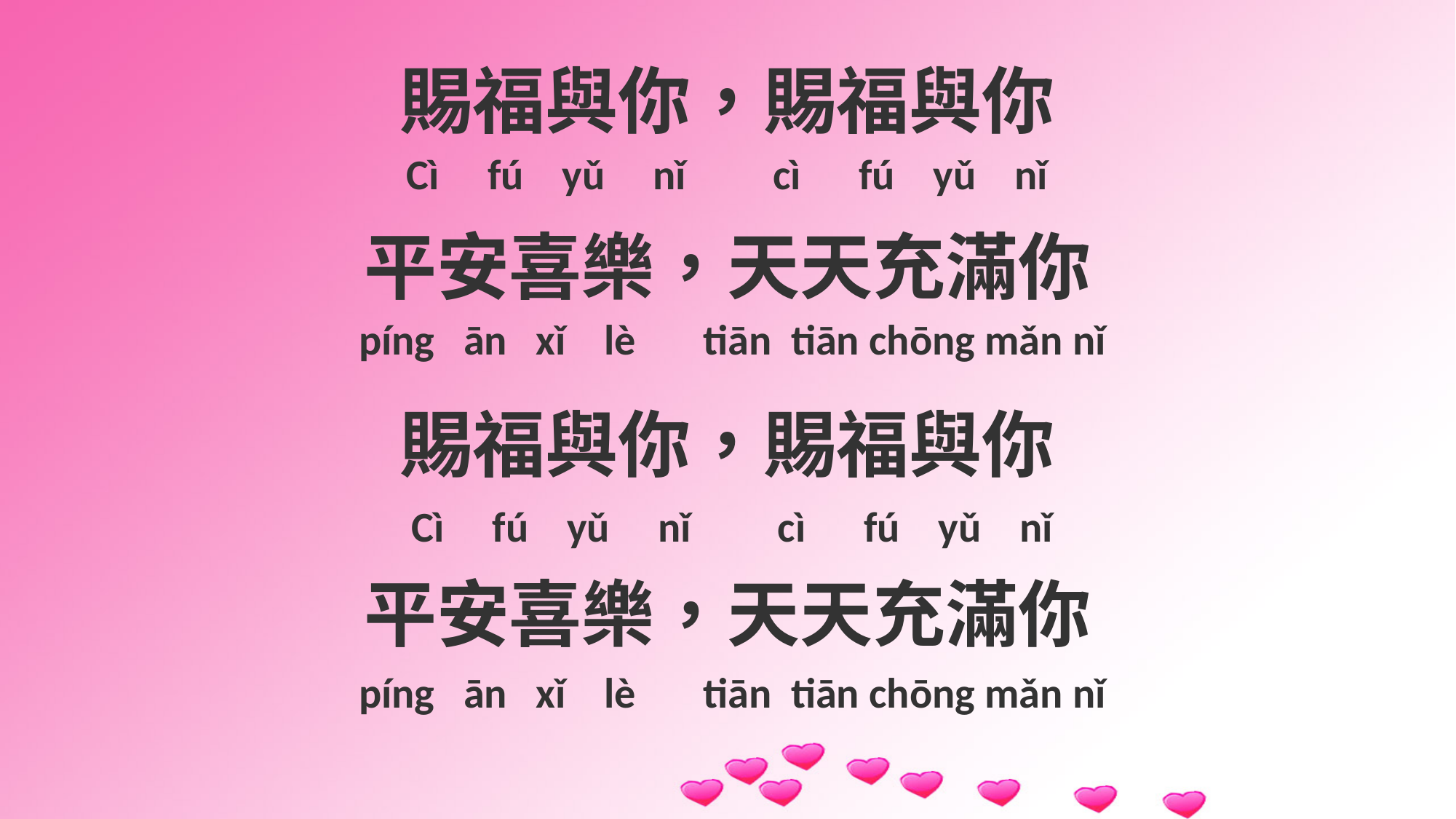

賜福與你，賜福與你
Cì     fú    yǔ     nǐ         cì      fú    yǔ    nǐ
平安喜樂，天天充滿你
píng   ān   xǐ    lè       tiān  tiān chōng mǎn nǐ
賜福與你，賜福與你
Cì     fú    yǔ     nǐ         cì      fú    yǔ    nǐ
平安喜樂，天天充滿你
píng   ān   xǐ    lè       tiān  tiān chōng mǎn nǐ